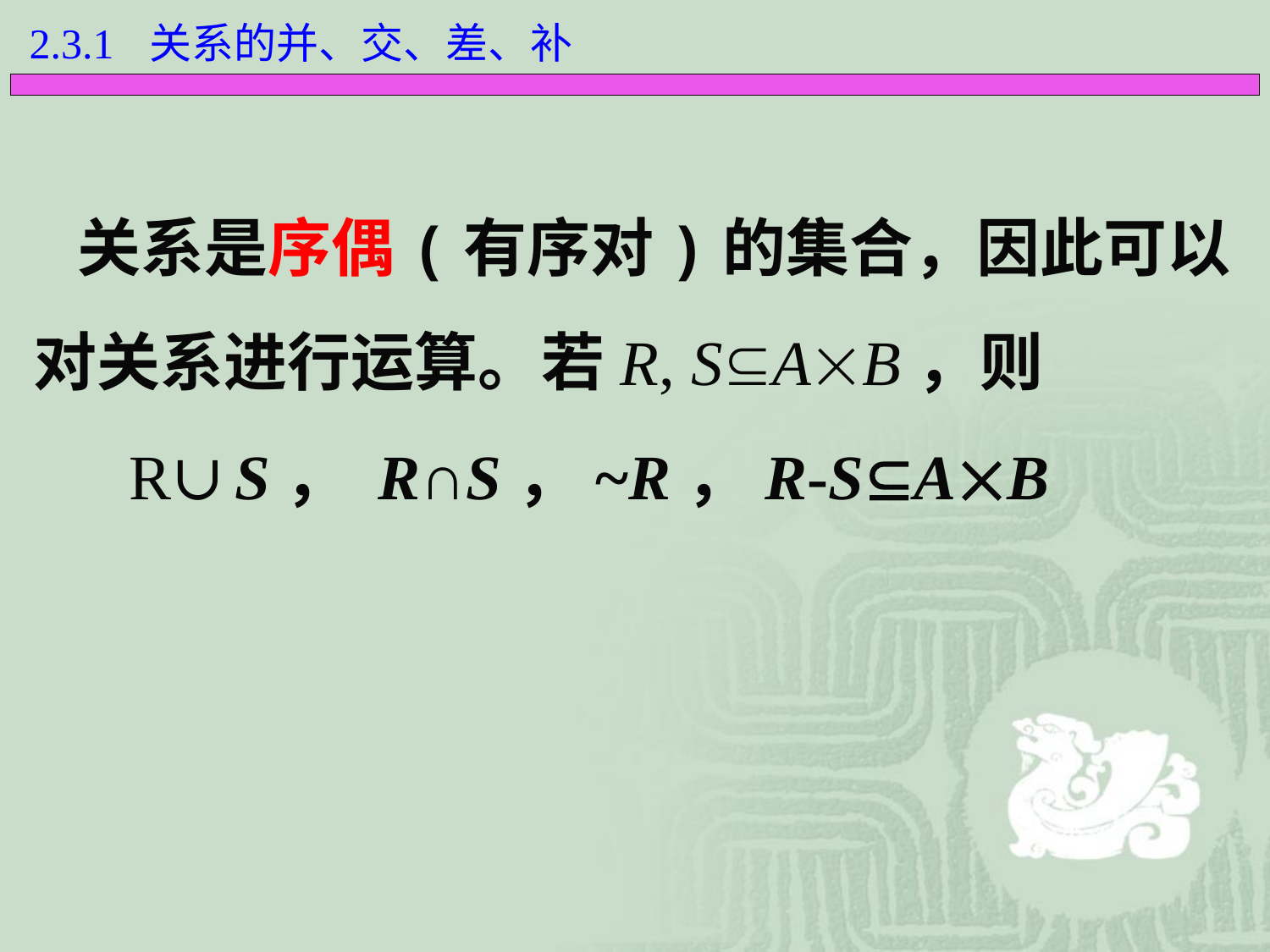

2.3.1 关系的并、交、差、补

  关系是序偶(有序对)的集合，因此可以
对关系进行运算。若R, S⊆A×B，则
      R∪S， R∩S，~R，R-S⊆A×B